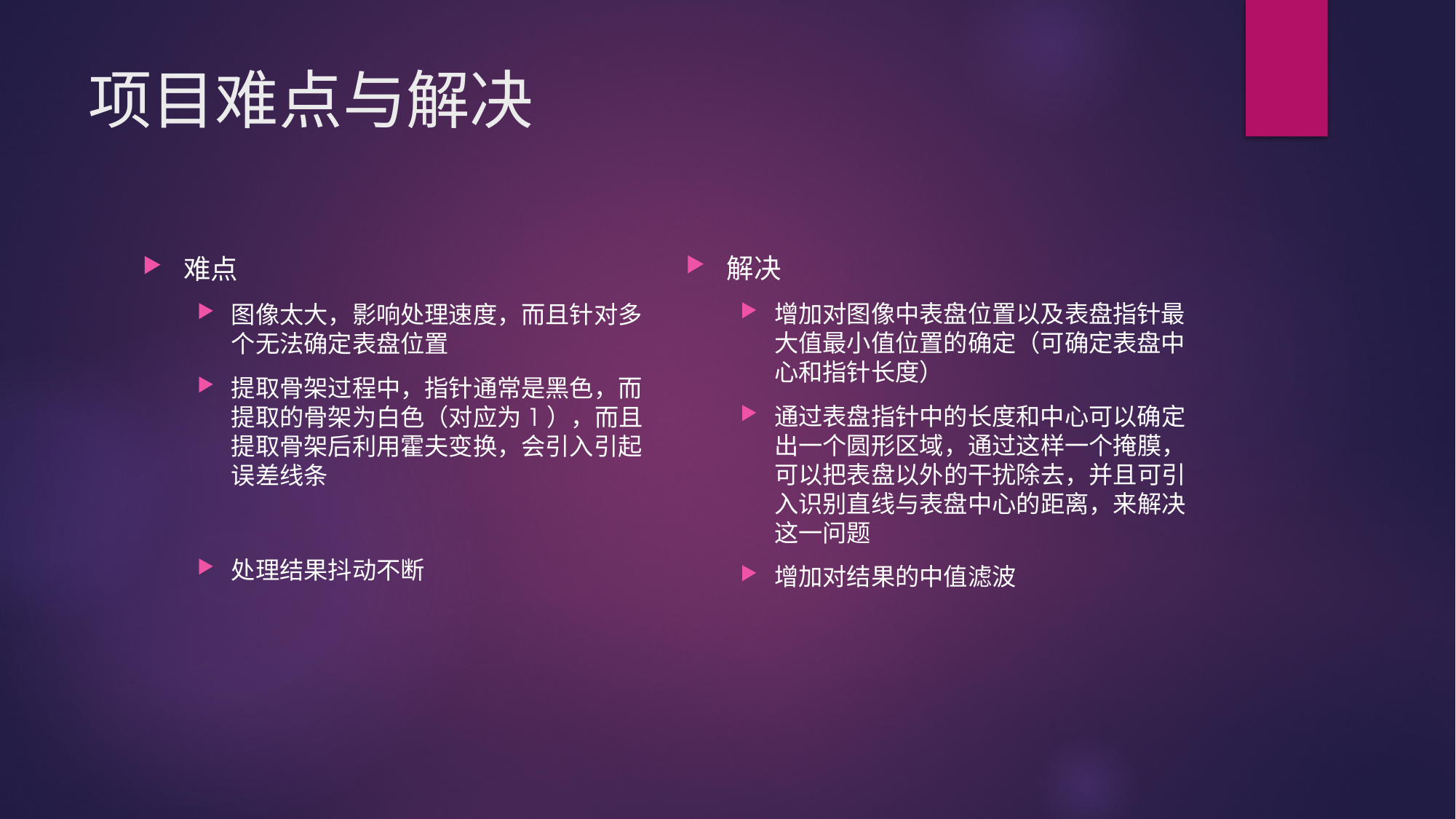

# 项目难点与解决
解决
增加对图像中表盘位置以及表盘指针最大值最小值位置的确定（可确定表盘中心和指针长度）
通过表盘指针中的长度和中心可以确定出一个圆形区域，通过这样一个掩膜，可以把表盘以外的干扰除去，并且可引入识别直线与表盘中心的距离，来解决这一问题
增加对结果的中值滤波
难点
图像太大，影响处理速度，而且针对多个无法确定表盘位置
提取骨架过程中，指针通常是黑色，而提取的骨架为白色（对应为1），而且提取骨架后利用霍夫变换，会引入引起误差线条

处理结果抖动不断